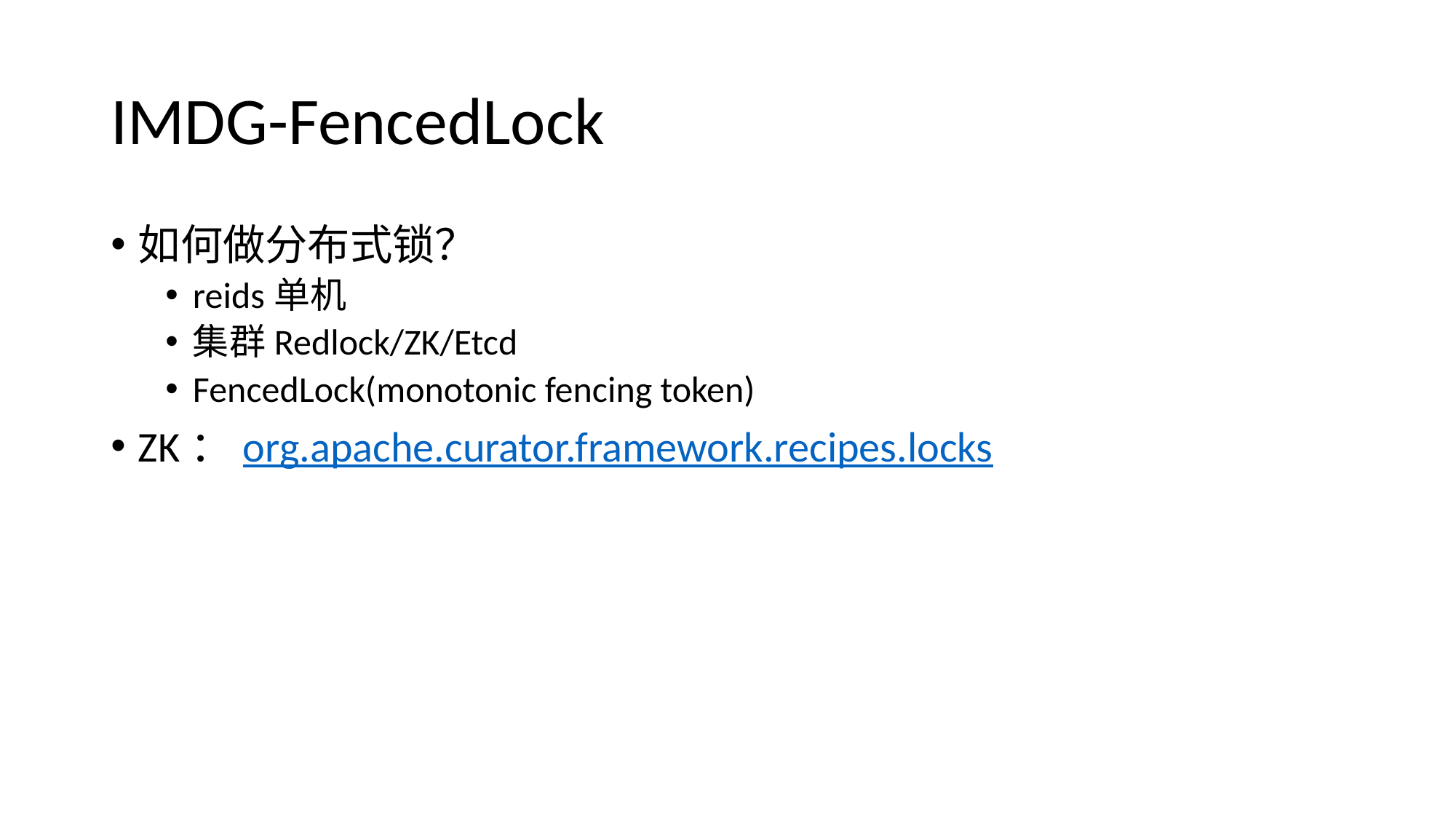

# IMDG-FencedLock
如何做分布式锁？
reids单机
集群Redlock/ZK/Etcd
FencedLock(monotonic fencing token)
ZK：org.apache.curator.framework.recipes.locks